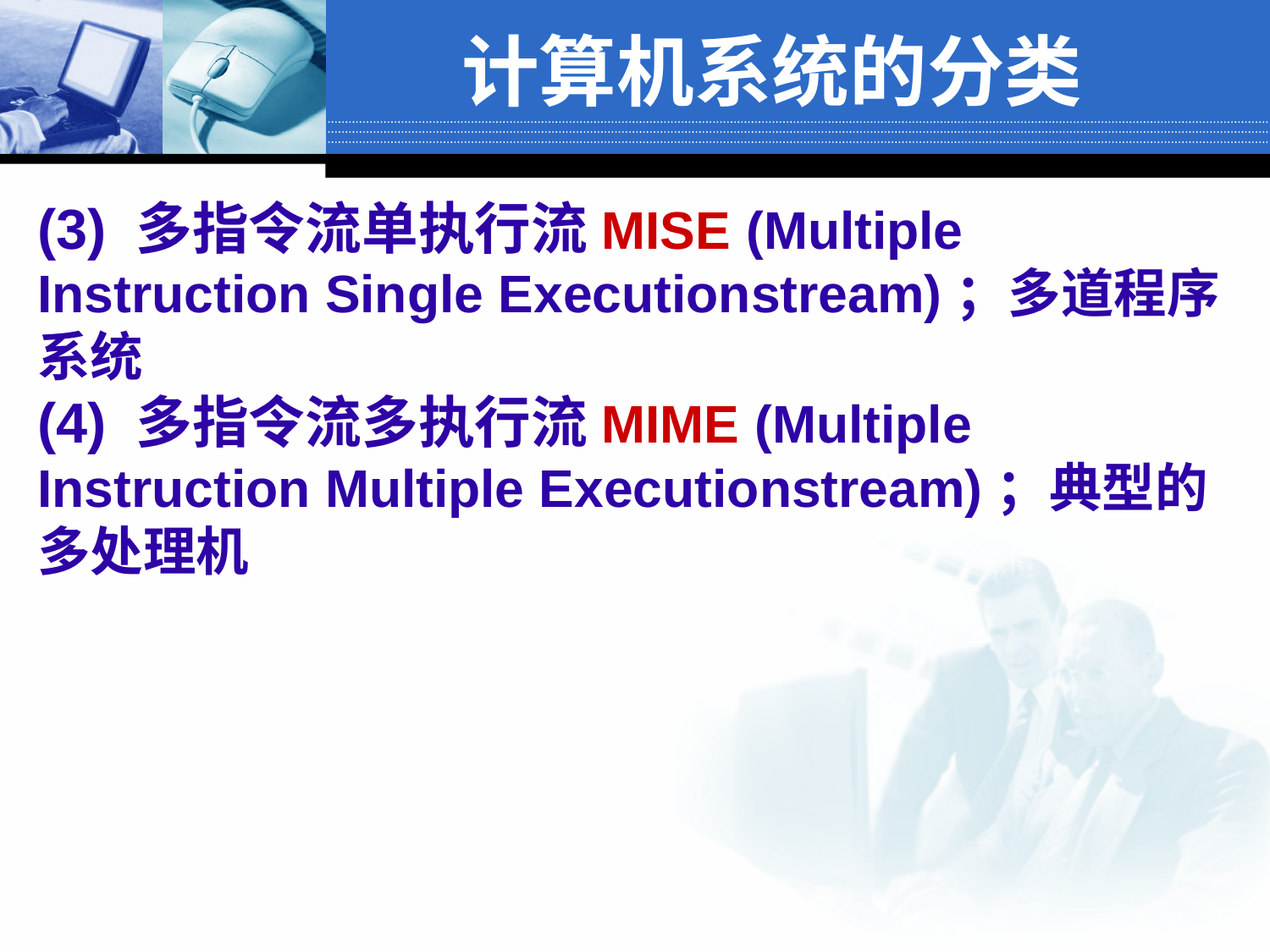

计算机系统的分类
(3) 多指令流单执行流MISE (Multiple Instruction Single Executionstream)；多道程序系统
(4) 多指令流多执行流MIME (Multiple Instruction Multiple Executionstream)；典型的多处理机